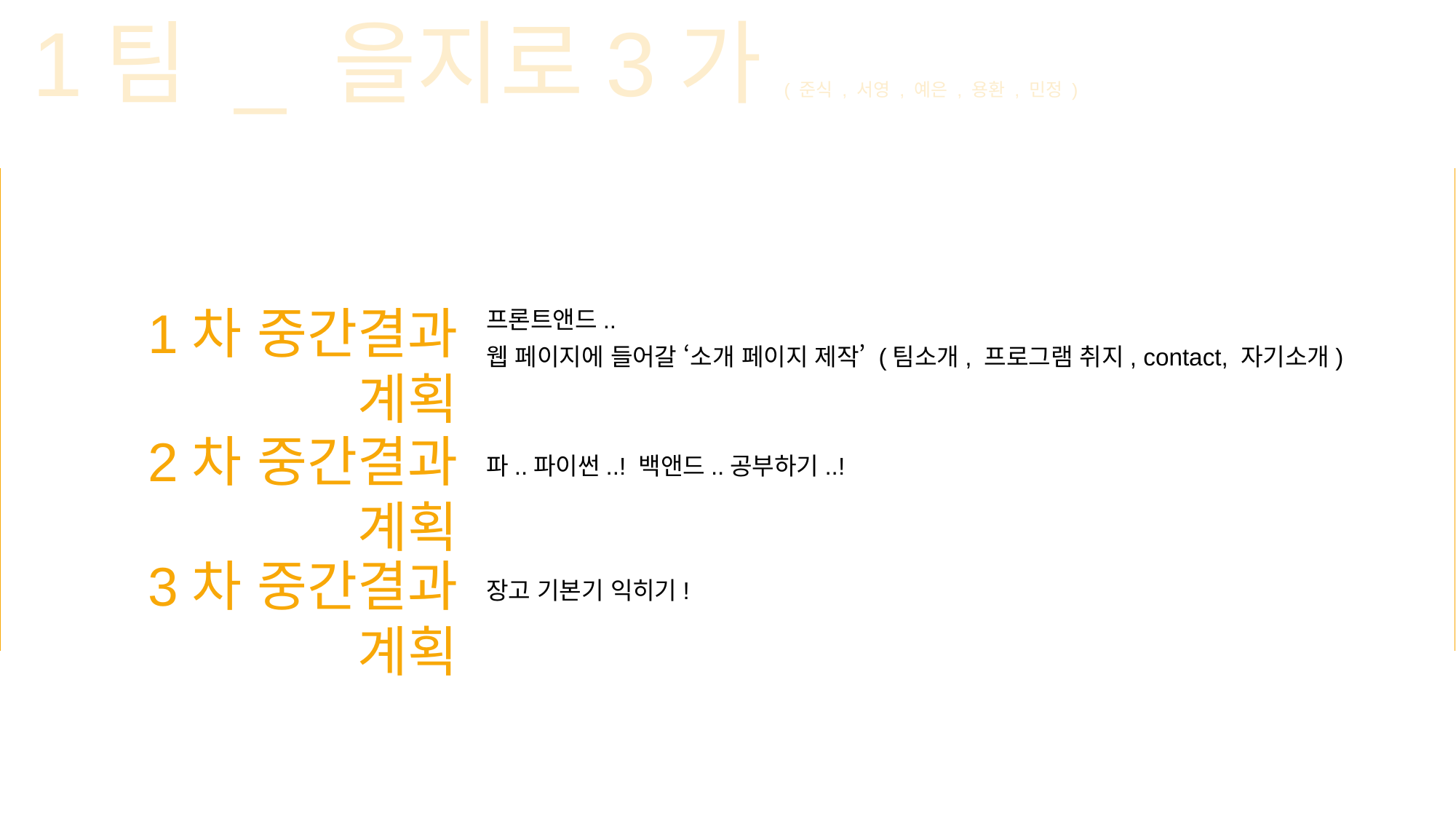

웹 1팀 _ 을지로3가( 준식 , 서영 , 예은 , 용환 , 민정 )
프론트앤드..
웹 페이지에 들어갈 ‘소개 페이지 제작’ (팀소개, 프로그램 취지, contact, 자기소개)
1차 중간결과 계획
2차 중간결과 계획
파..파이썬..! 백앤드..공부하기..!
3차 중간결과 계획
장고 기본기 익히기!